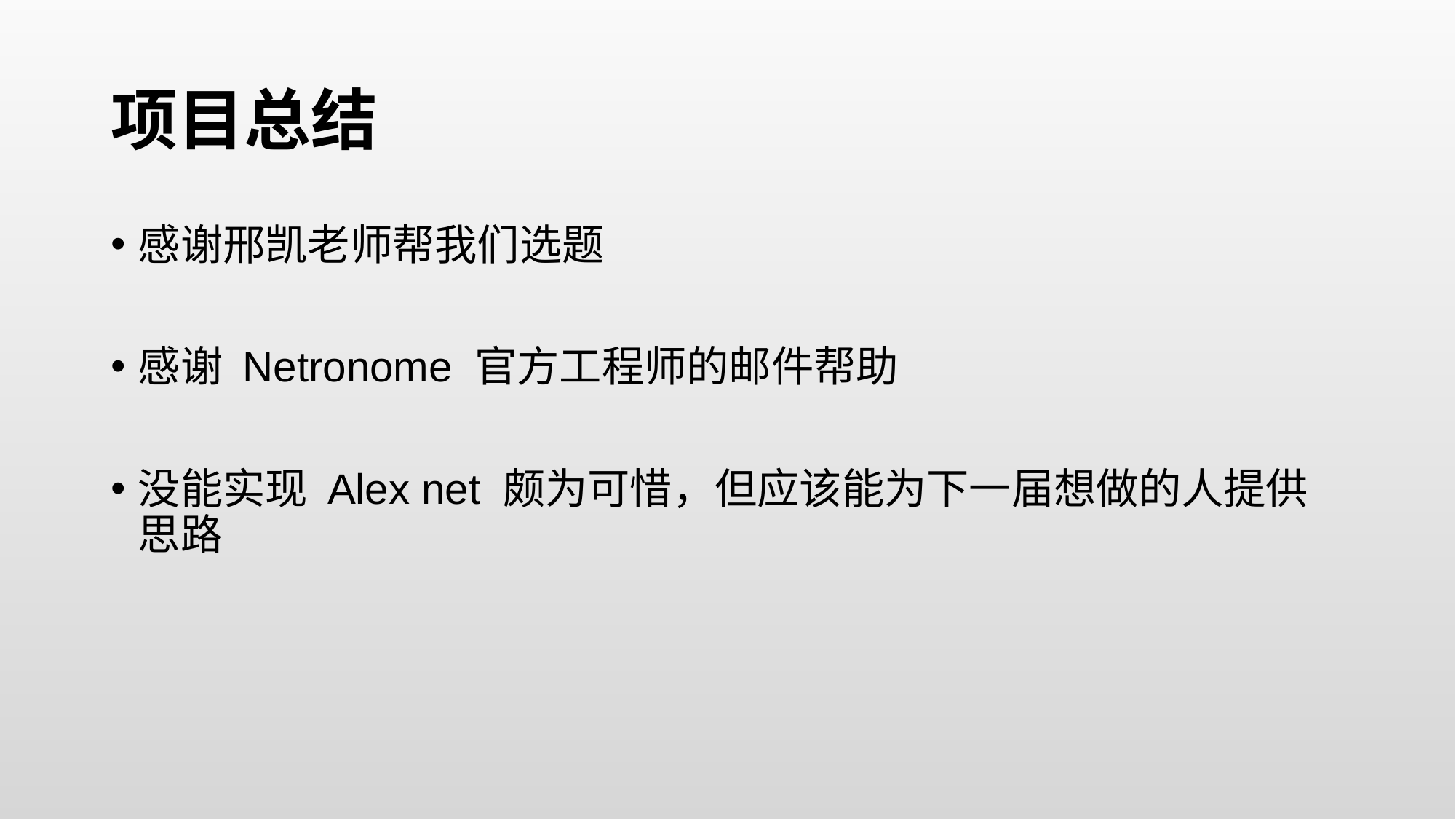

# 项目总结
感谢邢凯老师帮我们选题

感谢 Netronome 官方工程师的邮件帮助

没能实现 Alex net 颇为可惜，但应该能为下一届想做的人提供思路